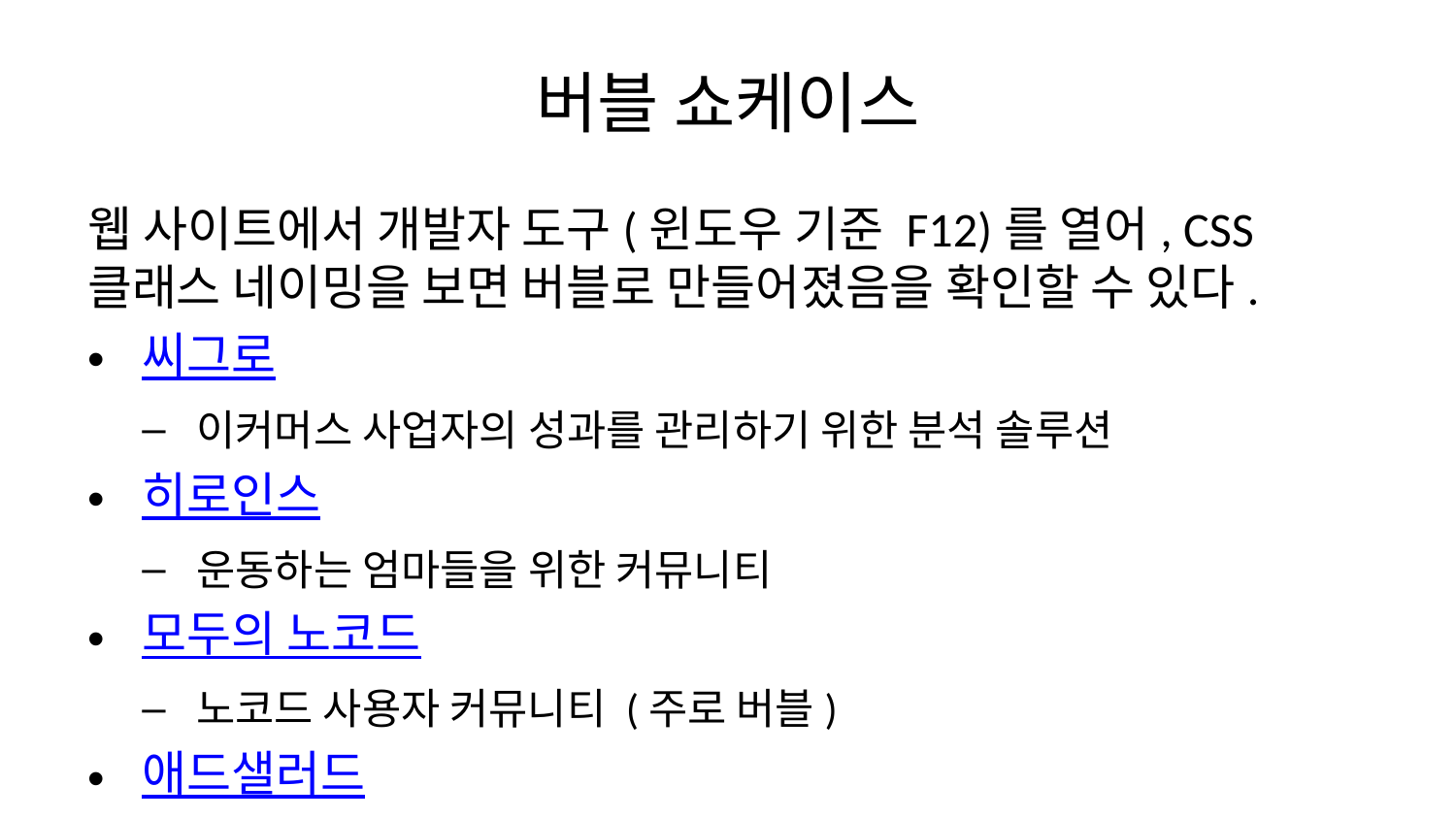

# 버블 쇼케이스
웹 사이트에서 개발자 도구(윈도우 기준 F12)를 열어, CSS 클래스 네이밍을 보면 버블로 만들어졌음을 확인할 수 있다.
씨그로
이커머스 사업자의 성과를 관리하기 위한 분석 솔루션
히로인스
운동하는 엄마들을 위한 커뮤니티
모두의 노코드
노코드 사용자 커뮤니티 (주로 버블)
애드샐러드
사용자 추적을 위한 리타게팅 링크를 생성하고 관리하는 마케팅 도우미